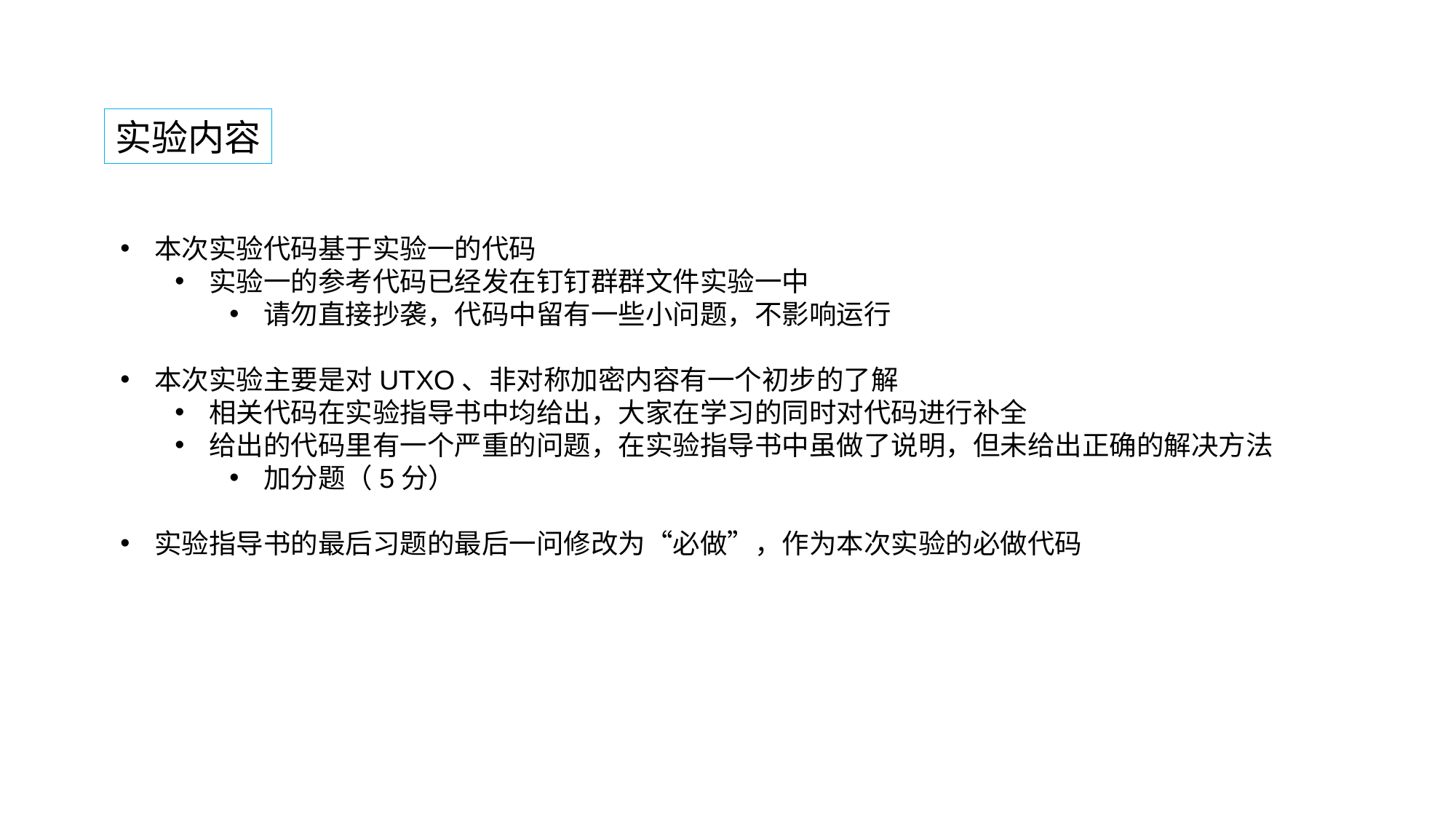

实验内容
本次实验代码基于实验一的代码
实验一的参考代码已经发在钉钉群群文件实验一中
请勿直接抄袭，代码中留有一些小问题，不影响运行

本次实验主要是对UTXO、非对称加密内容有一个初步的了解
相关代码在实验指导书中均给出，大家在学习的同时对代码进行补全
给出的代码里有一个严重的问题，在实验指导书中虽做了说明，但未给出正确的解决方法
加分题（5分）

实验指导书的最后习题的最后一问修改为“必做”，作为本次实验的必做代码